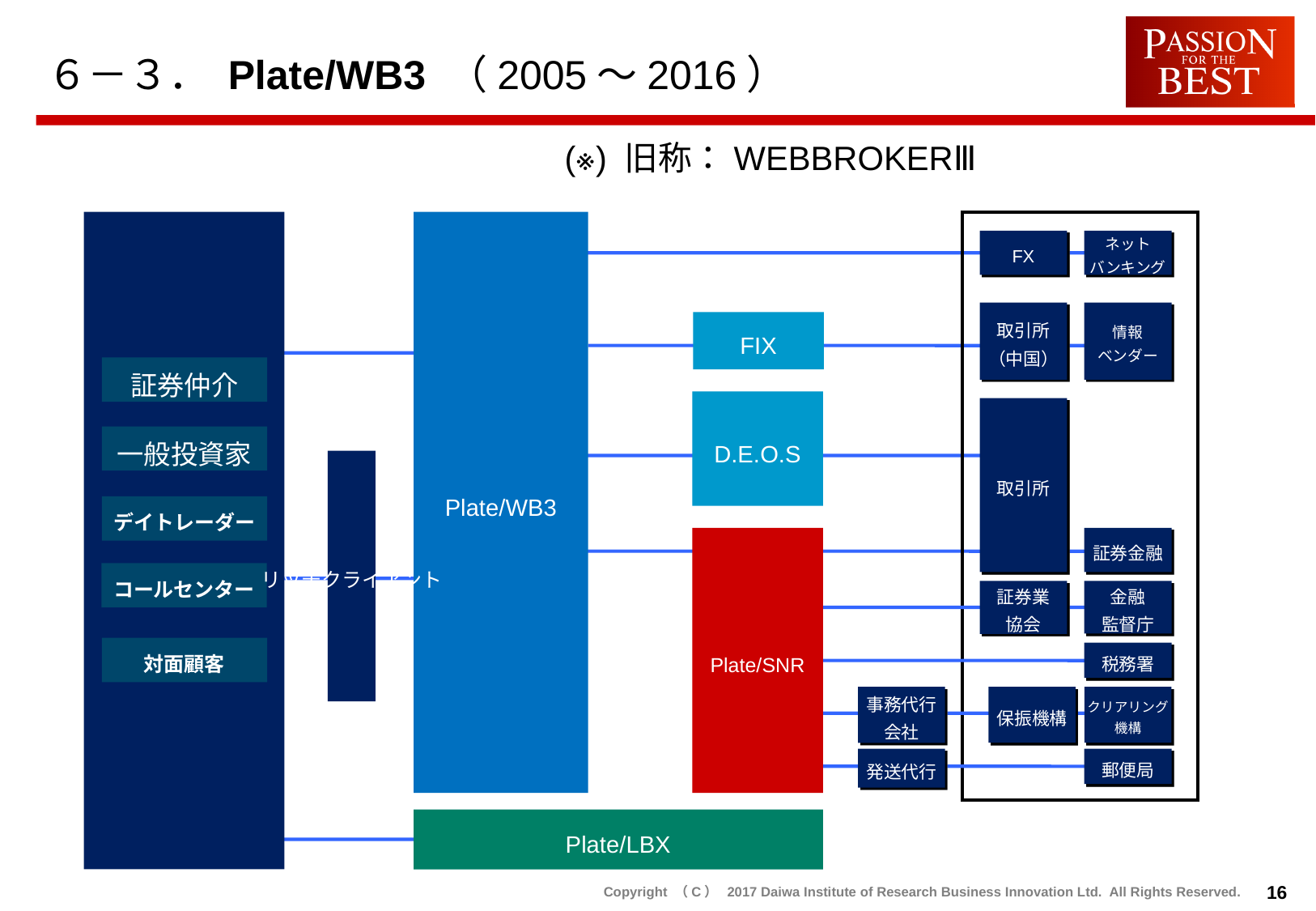

６－３． Plate/WB3 （2005～2016）
(※) 旧称：WEBBROKERⅢ

Plate/WB3

FX
ネット
バンキング

取引所
（中国）
情報
ベンダー
FIX

証券仲介
D.E.O.S
取引所
一般投資家
リッチクライアント

デイトレーダー
Plate/SNR
証券金融

コールセンター

証券業
協会
金融
監督庁

対面顧客
税務署

事務代行
会社
保振機構
クリアリング
機構

発送代行
郵便局

Plate/LBX